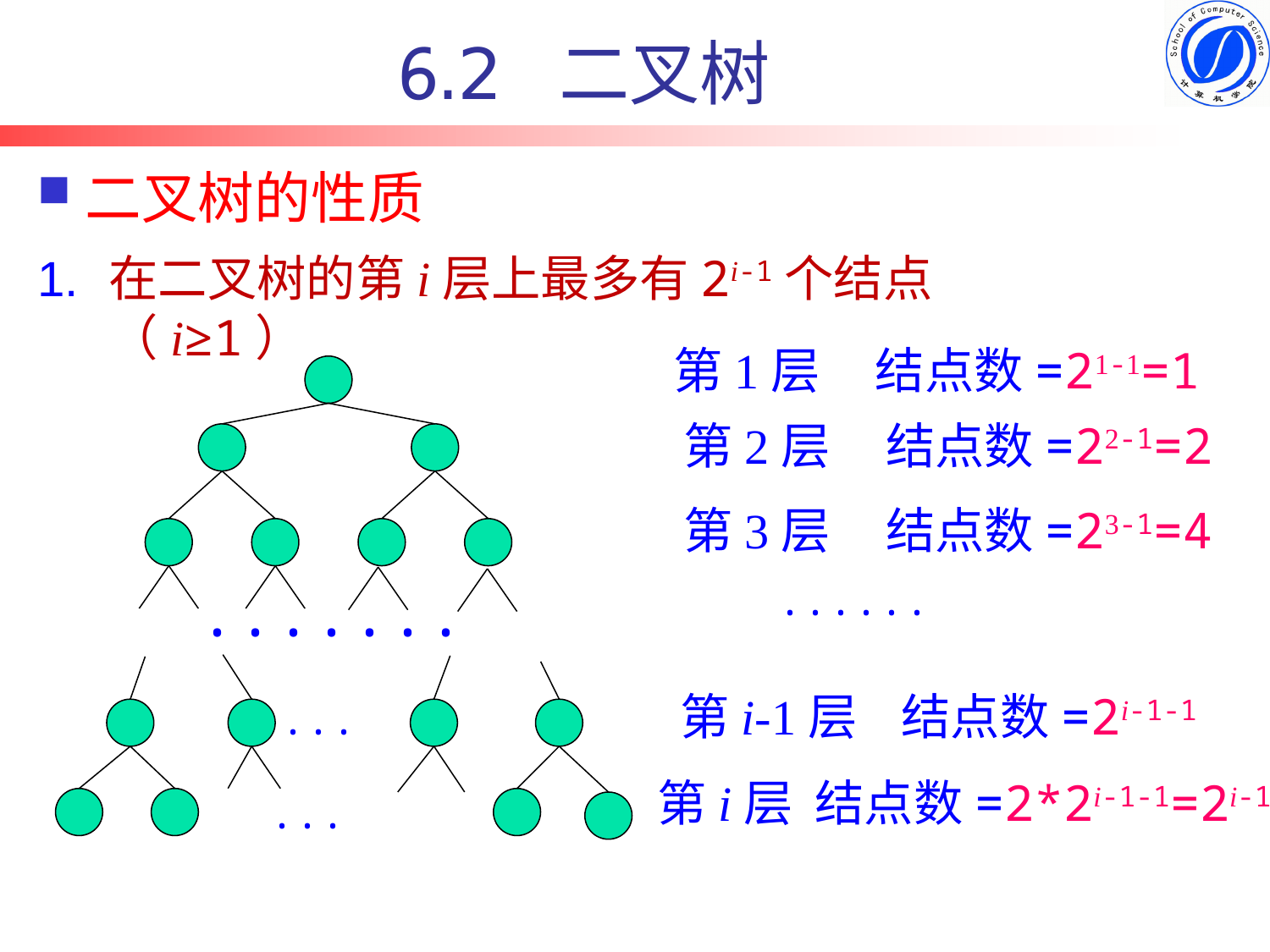

6.2  二叉树
# 二叉树的性质
在二叉树的第i层上最多有2i-1个结点（i≥1）
第1层     结点数=21-1=1

·······

···

第2层     结点数=22-1=2
第3层     结点数=23-1=4
······
第i-1层    结点数=2i-1-1
···
第i层  结点数=2*2i-1-1=2i-1